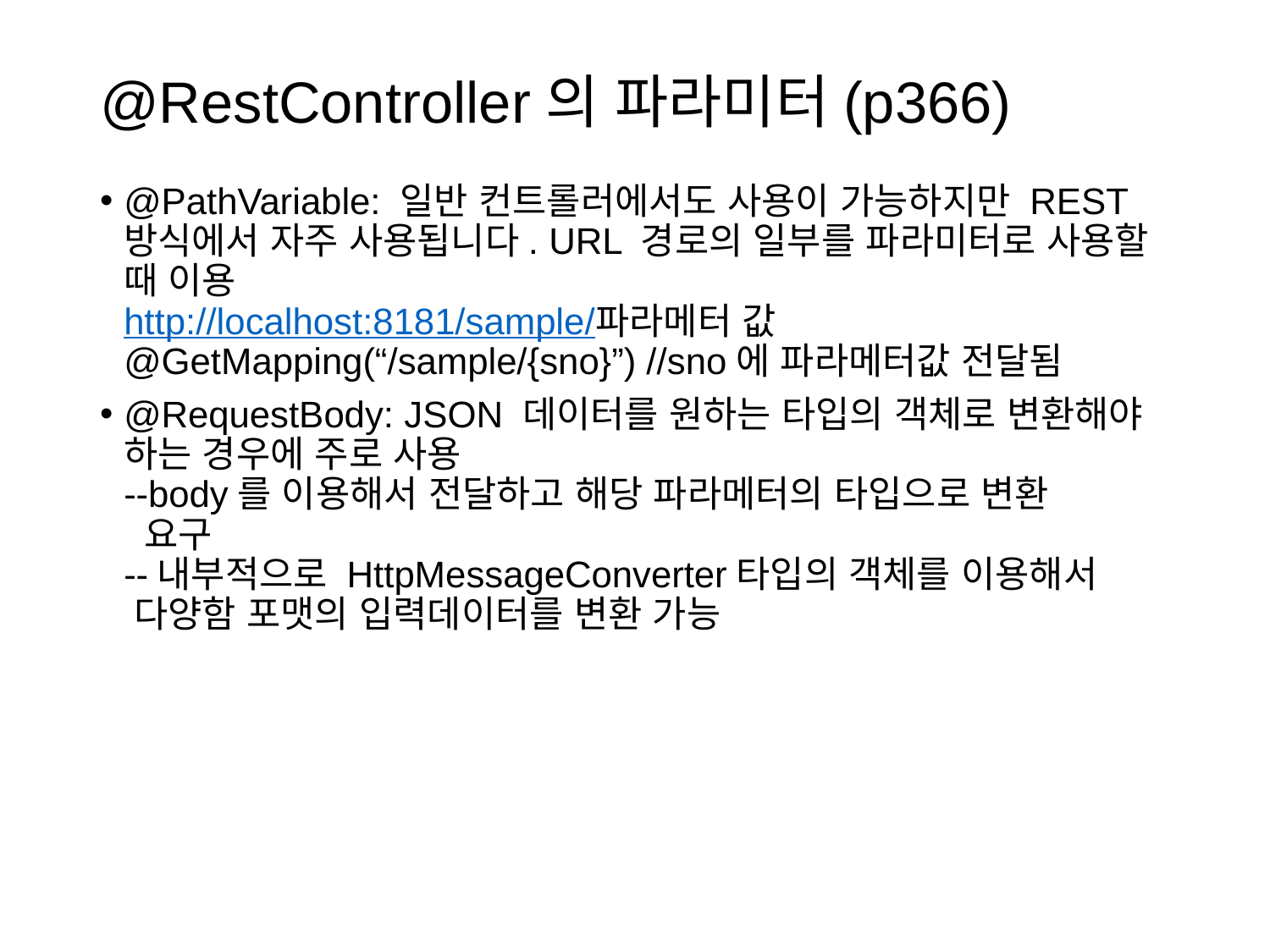

# @RestController의 파라미터(p366)
@PathVariable: 일반 컨트롤러에서도 사용이 가능하지만 REST 방식에서 자주 사용됩니다. URL 경로의 일부를 파라미터로 사용할 때 이용
http://localhost:8181/sample/파라메터 값
@GetMapping(“/sample/{sno}”) //sno에 파라메터값 전달됨
@RequestBody: JSON 데이터를 원하는 타입의 객체로 변환해야 하는 경우에 주로 사용
--body를 이용해서 전달하고 해당 파라메터의 타입으로 변환
  요구
--내부적으로 HttpMessageConverter타입의 객체를 이용해서
 다양함 포맷의 입력데이터를 변환 가능